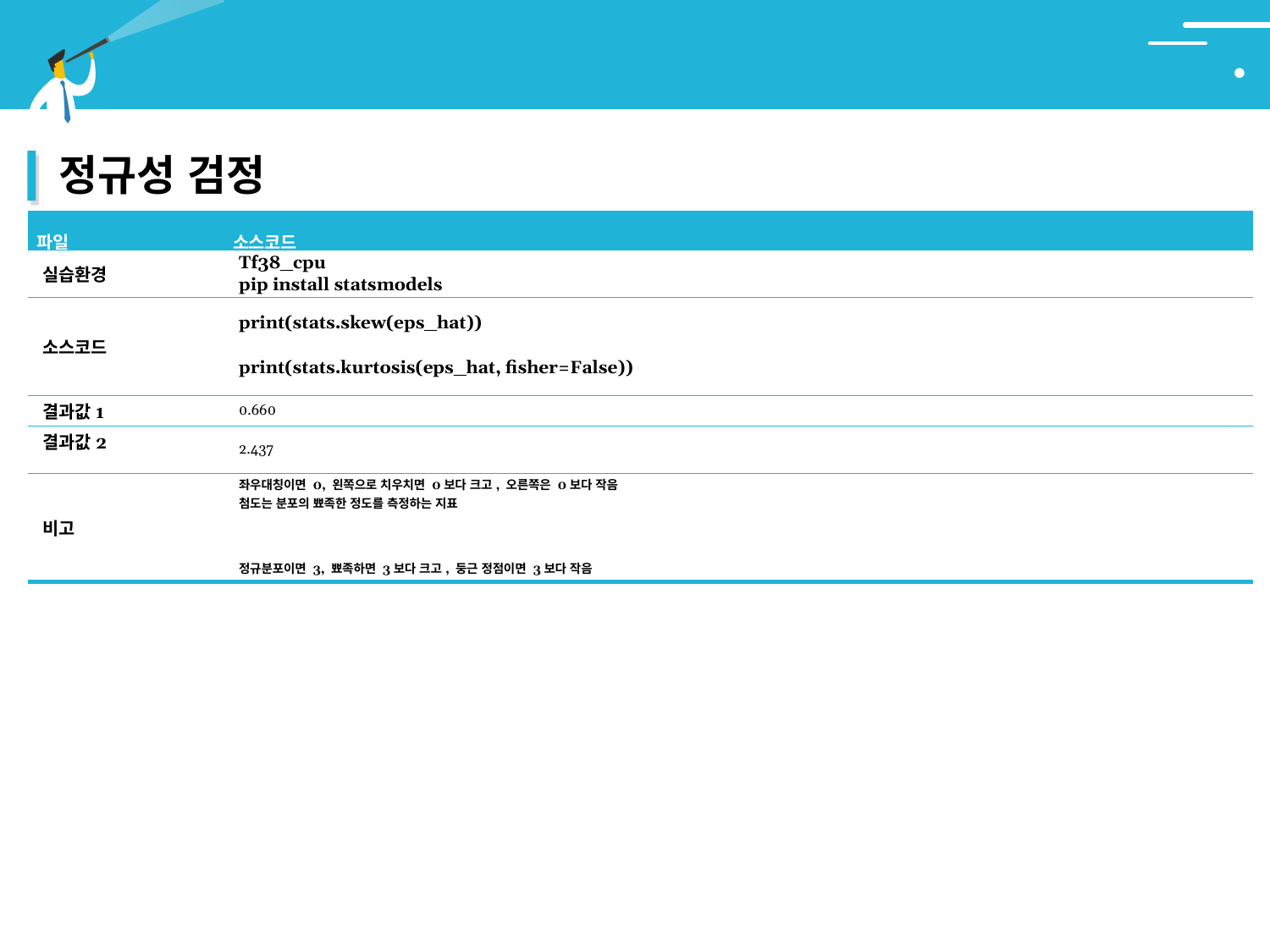

# 6. 검정
정규성 검정

| 파일 | 소스코드 |
| --- | --- |
| 실습환경 | Tf38\_cpu pip install statsmodels |
| 소스코드 | print(stats.skew(eps\_hat)) print(stats.kurtosis(eps\_hat, fisher=False)) |
| 결과값1 | 0.660 |
| 결과값2 | 2.437 |
| 비고 | 좌우대칭이면 0, 왼쪽으로 치우치면 0보다 크고, 오른쪽은 0보다 작음 첨도는 분포의 뾰족한 정도를 측정하는 지표 정규분포이면 3, 뾰족하면 3보다 크고, 둥근 정점이면 3보다 작음 |